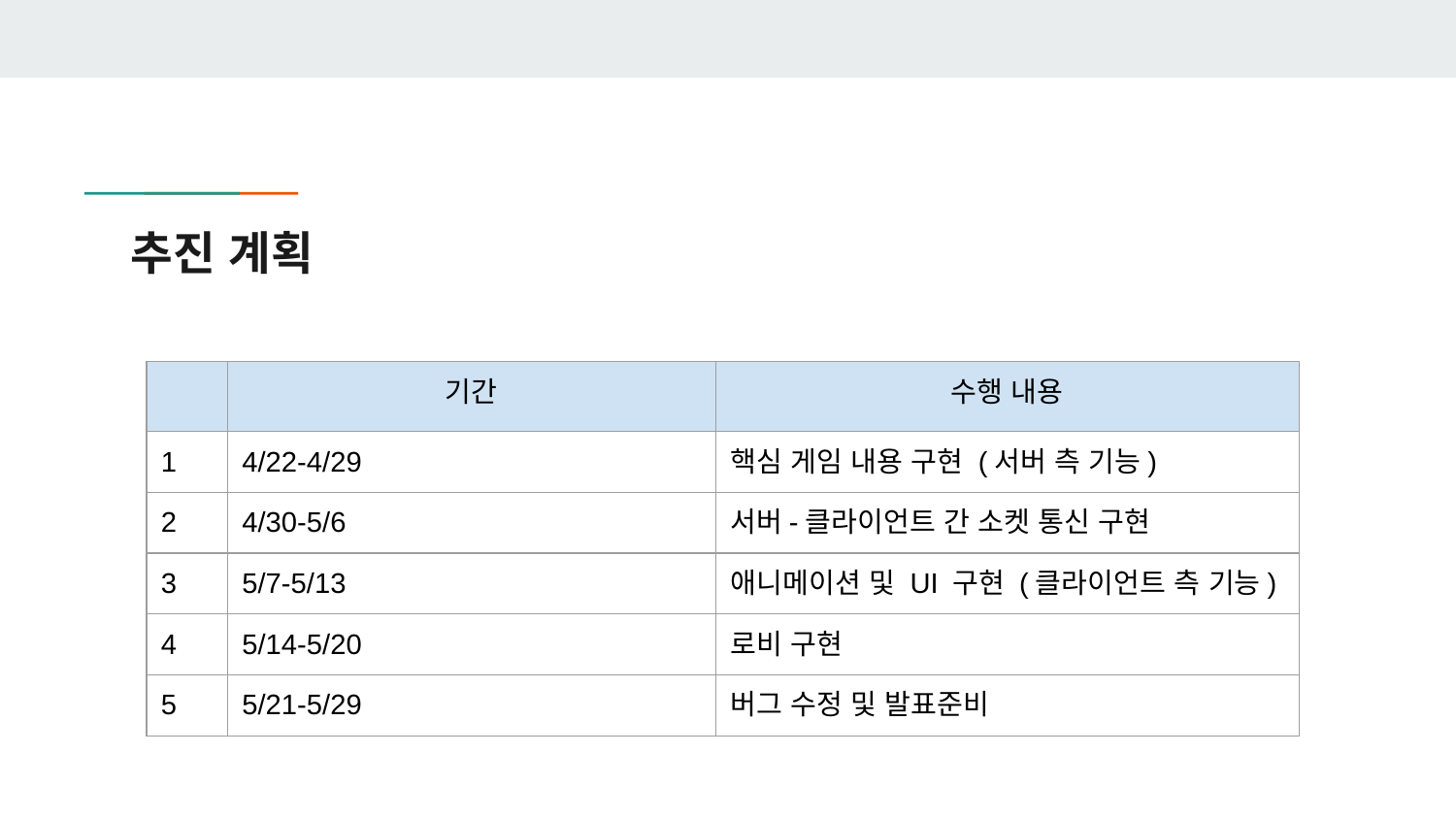

# 추진 계획
|  | 기간 | 수행 내용 |
| --- | --- | --- |
| 1 | 4/22-4/29 | 핵심 게임 내용 구현 (서버 측 기능) |
| 2 | 4/30-5/6 | 서버-클라이언트 간 소켓 통신 구현 |
| 3 | 5/7-5/13 | 애니메이션 및 UI 구현 (클라이언트 측 기능) |
| 4 | 5/14-5/20 | 로비 구현 |
| 5 | 5/21-5/29 | 버그 수정 및 발표준비 |